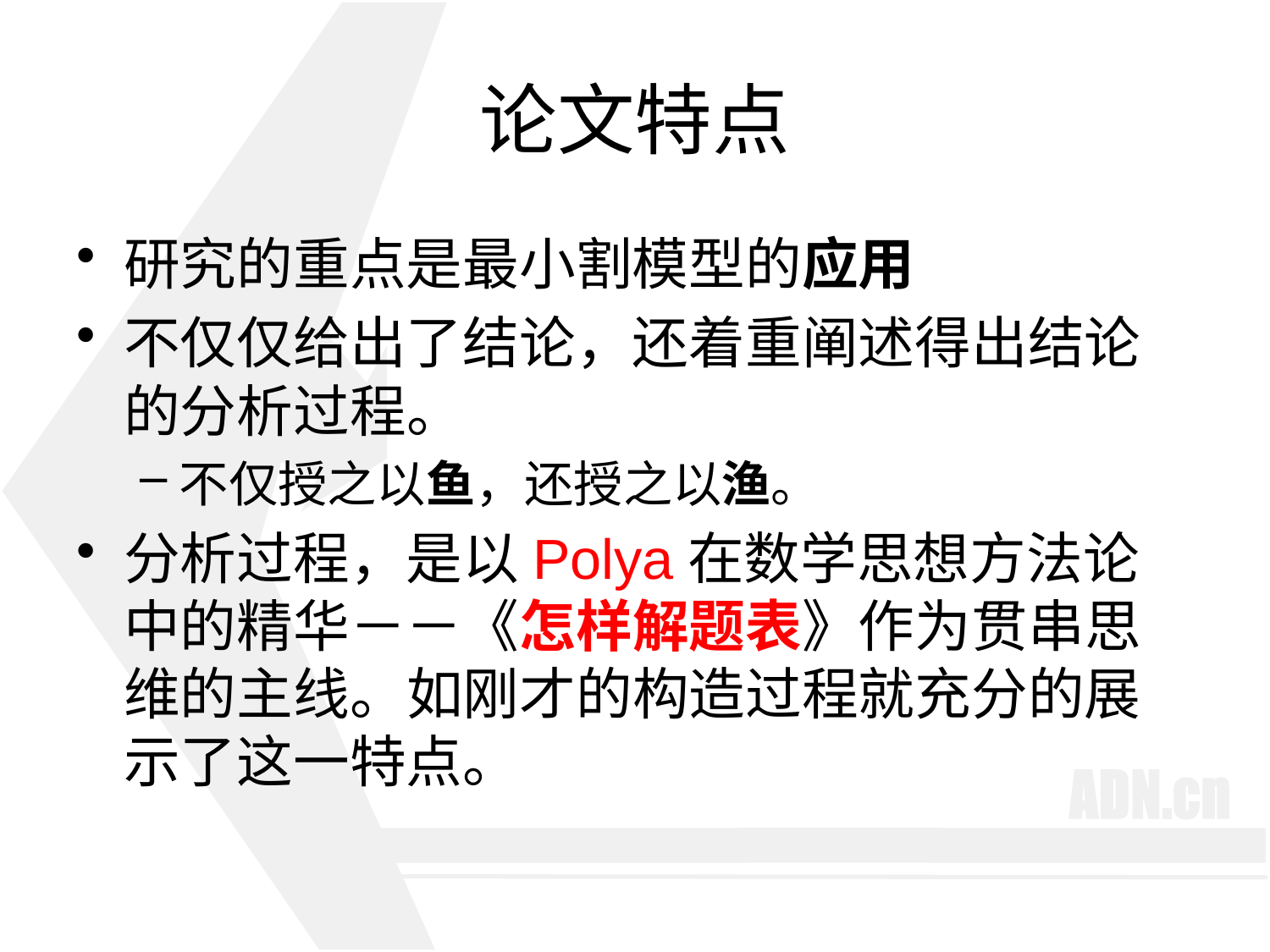

# 论文特点
研究的重点是最小割模型的应用
不仅仅给出了结论，还着重阐述得出结论的分析过程。
不仅授之以鱼，还授之以渔。
分析过程，是以Polya在数学思想方法论中的精华－－《怎样解题表》作为贯串思维的主线。如刚才的构造过程就充分的展示了这一特点。